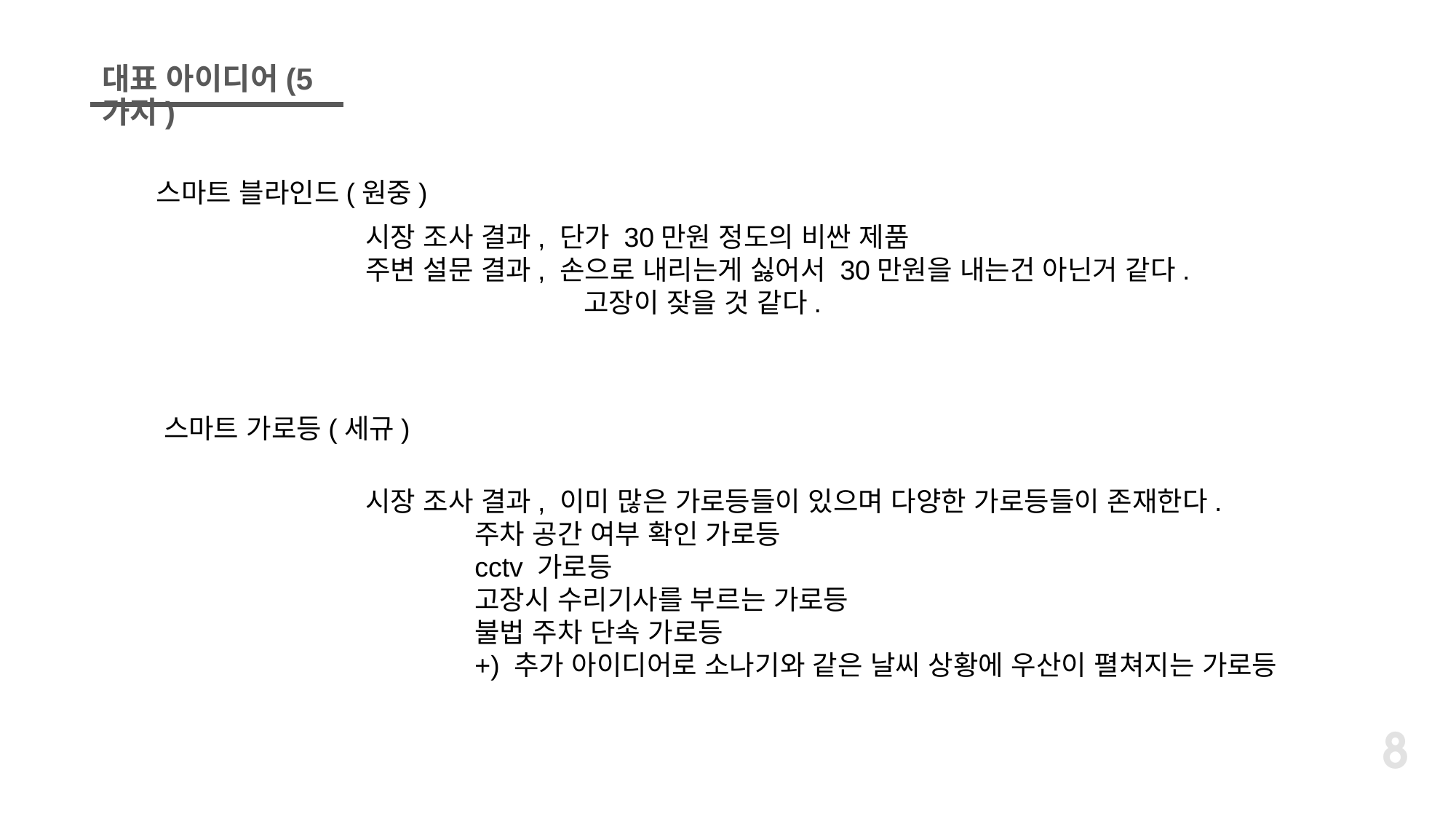

대표 아이디어(5가지)
스마트 블라인드(원중)
시장 조사 결과, 단가 30만원 정도의 비싼 제품
주변 설문 결과, 손으로 내리는게 싫어서 30만원을 내는건 아닌거 같다.
		고장이 잦을 것 같다.
스마트 가로등(세규)
시장 조사 결과, 이미 많은 가로등들이 있으며 다양한 가로등들이 존재한다.
	주차 공간 여부 확인 가로등
	cctv 가로등
	고장시 수리기사를 부르는 가로등
	불법 주차 단속 가로등
	+) 추가 아이디어로 소나기와 같은 날씨 상황에 우산이 펼쳐지는 가로등
8